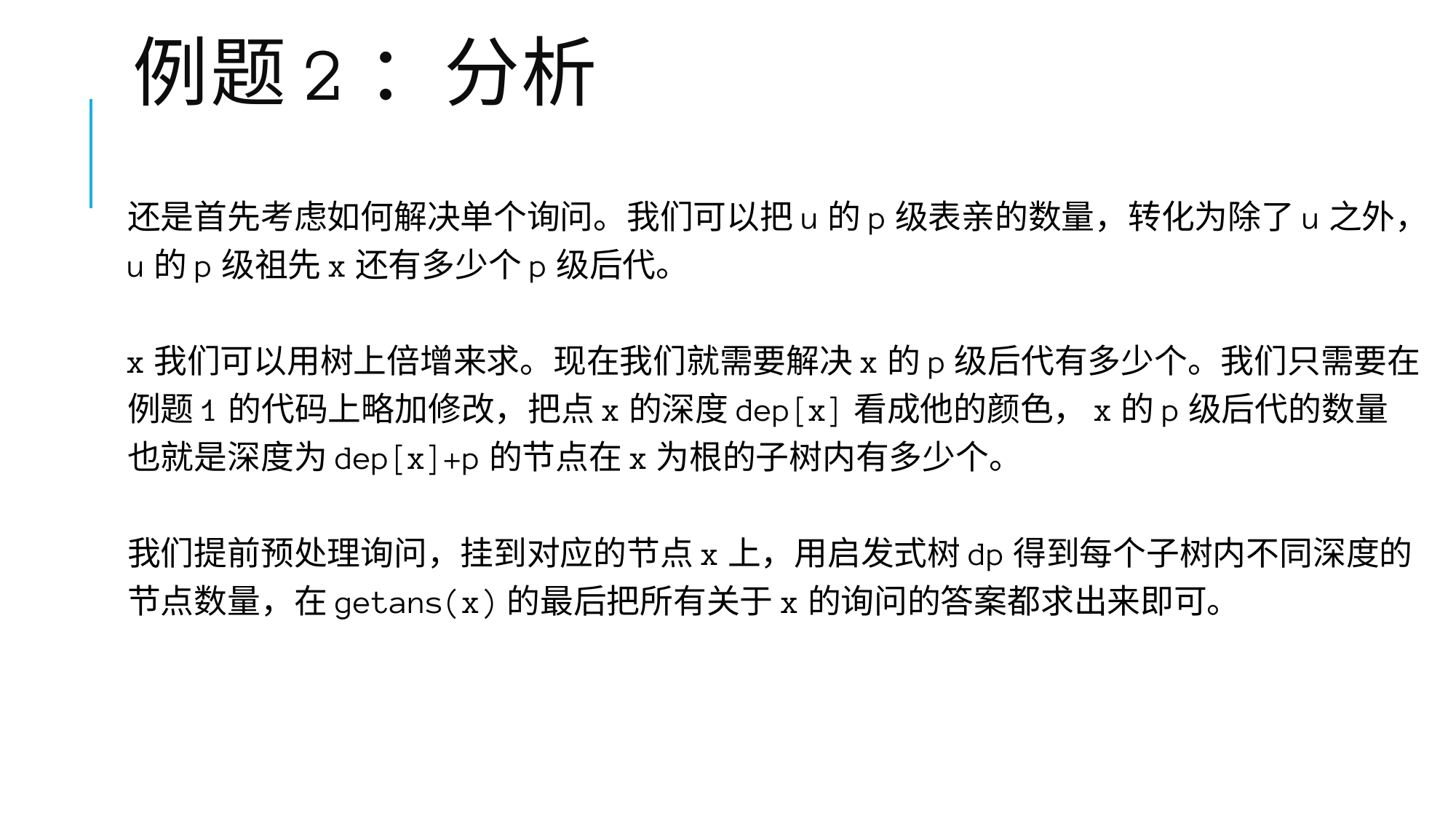

# 例题2：分析
还是首先考虑如何解决单个询问。我们可以把u的p级表亲的数量，转化为除了u之外，u的p级祖先x还有多少个p级后代。

x我们可以用树上倍增来求。现在我们就需要解决x的p级后代有多少个。我们只需要在例题1的代码上略加修改，把点x的深度dep[x]看成他的颜色，x的p级后代的数量也就是深度为dep[x]+p的节点在x为根的子树内有多少个。

我们提前预处理询问，挂到对应的节点x上，用启发式树dp得到每个子树内不同深度的节点数量，在getans(x)的最后把所有关于x的询问的答案都求出来即可。